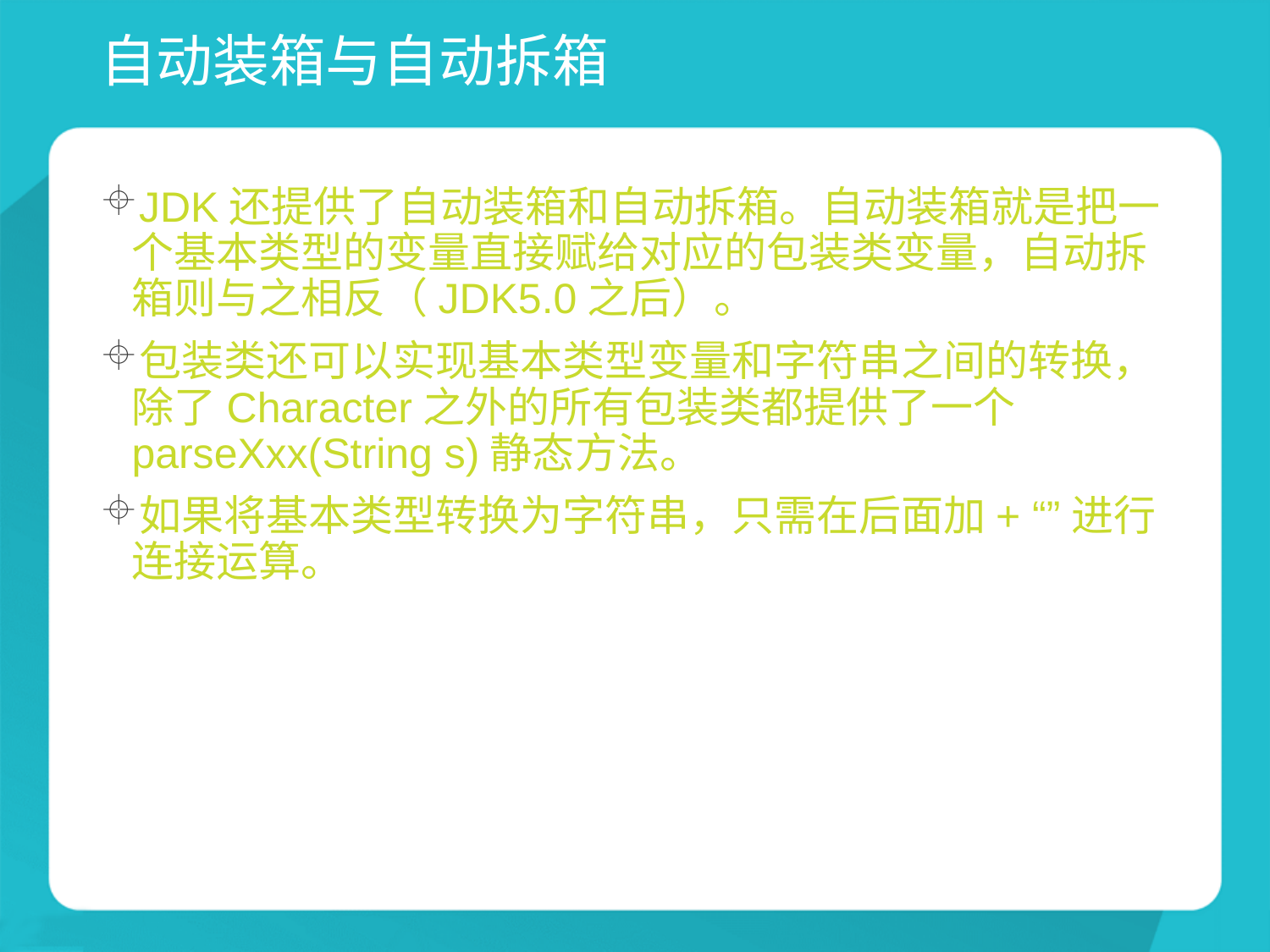

# 自动装箱与自动拆箱
JDK还提供了自动装箱和自动拆箱。自动装箱就是把一个基本类型的变量直接赋给对应的包装类变量，自动拆箱则与之相反（JDK5.0之后）。
包装类还可以实现基本类型变量和字符串之间的转换，除了Character之外的所有包装类都提供了一个parseXxx(String s)静态方法。
如果将基本类型转换为字符串，只需在后面加+ “”进行连接运算。